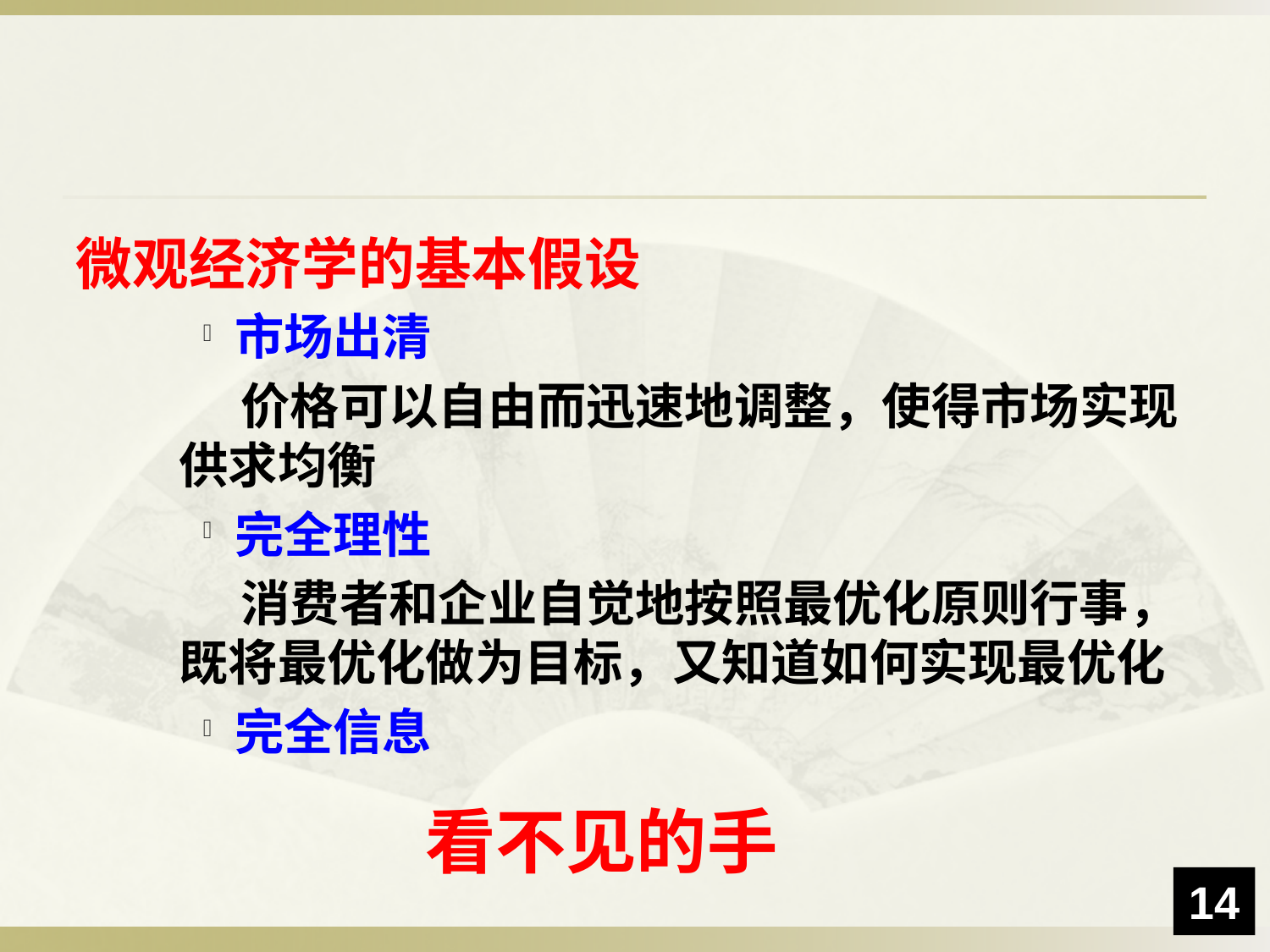

微观经济学的基本假设
市场出清
        价格可以自由而迅速地调整，使得市场实现供求均衡
完全理性
        消费者和企业自觉地按照最优化原则行事，既将最优化做为目标，又知道如何实现最优化
完全信息

看不见的手
14